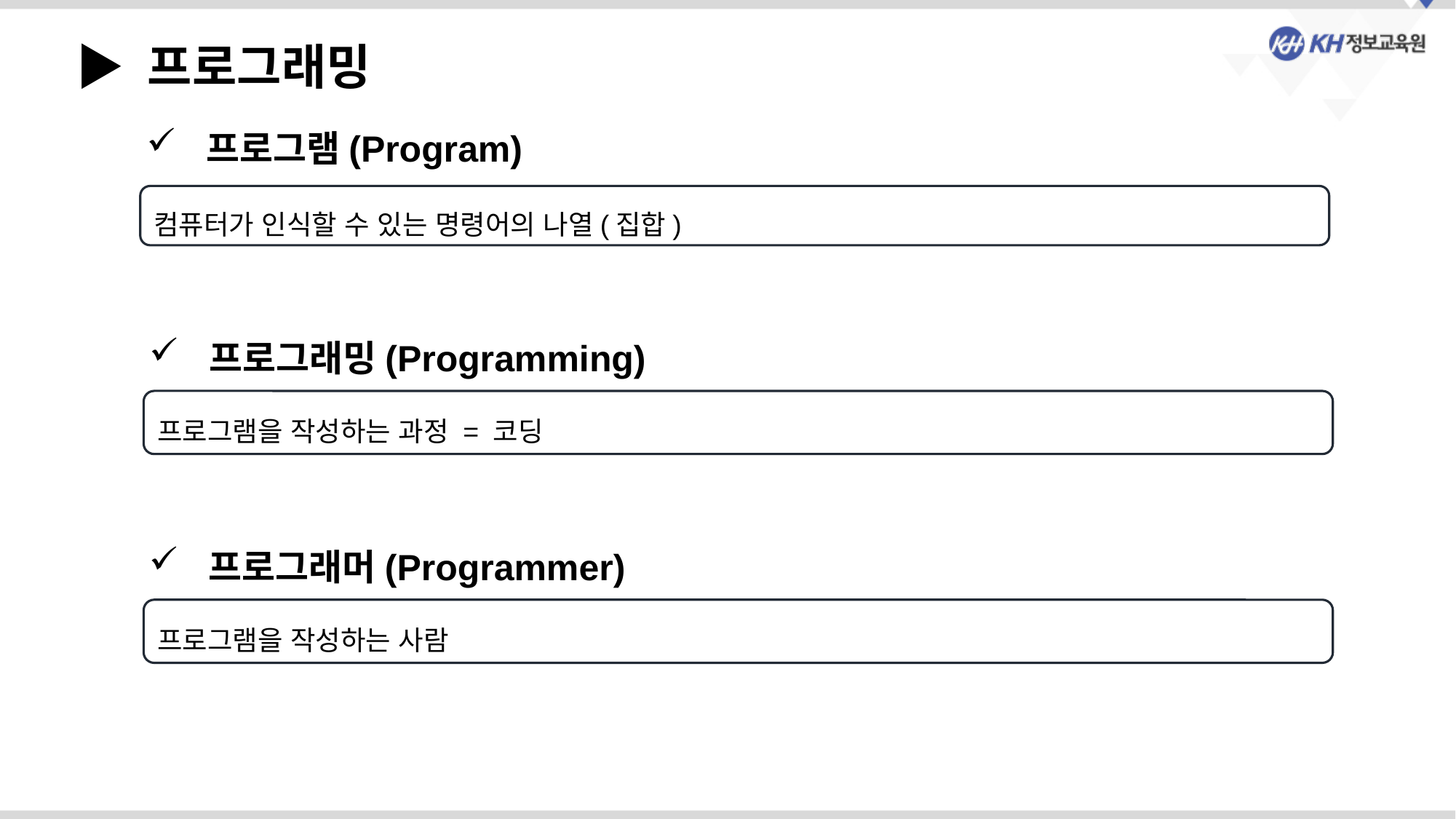

▶ 프로그래밍
 프로그램(Program)
컴퓨터가 인식할 수 있는 명령어의 나열(집합)
 프로그래밍(Programming)
프로그램을 작성하는 과정 = 코딩
 프로그래머(Programmer)
프로그램을 작성하는 사람